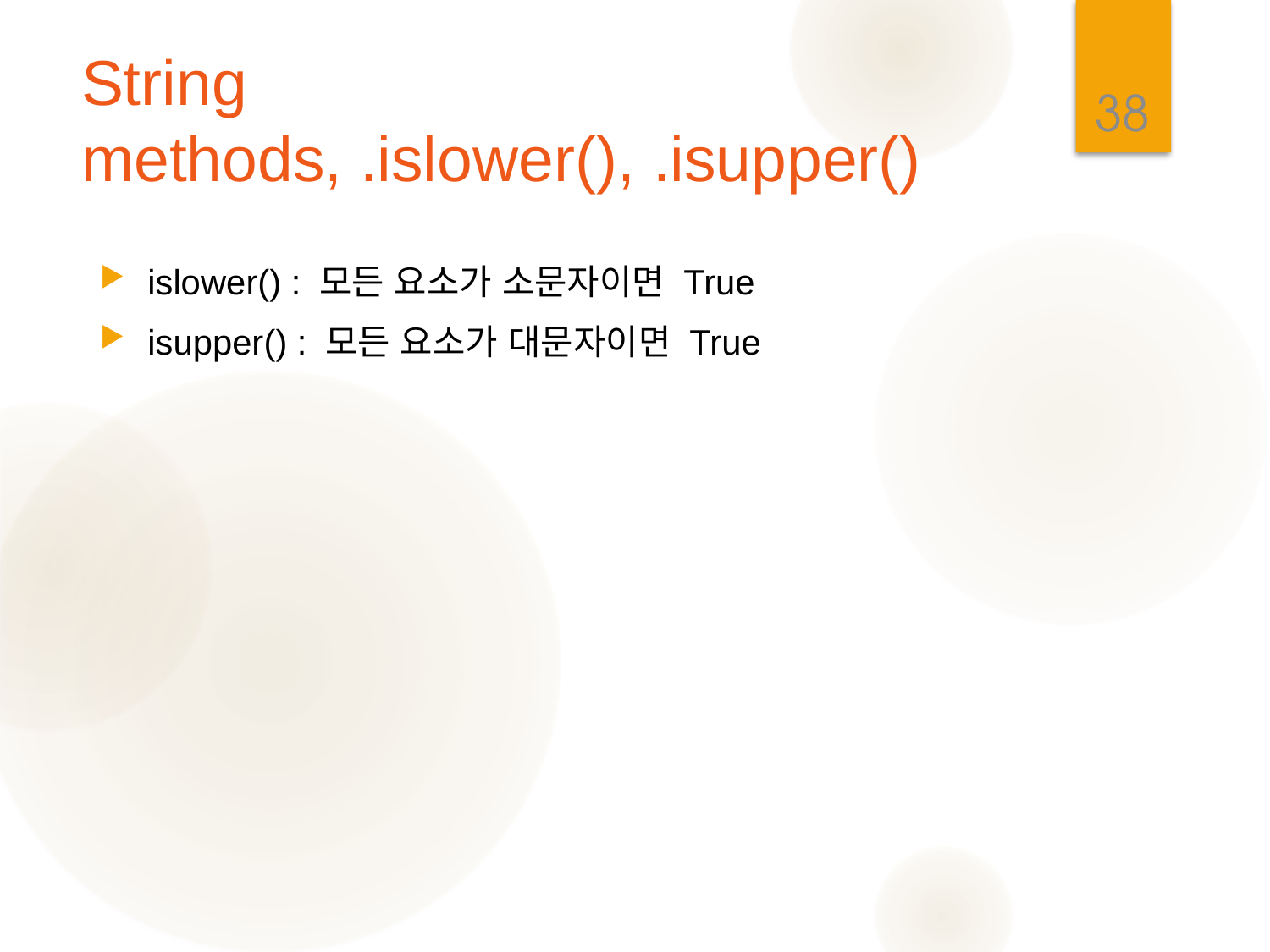

# String methods, .islower(), .isupper()
38
islower() : 모든 요소가 소문자이면 True
isupper() : 모든 요소가 대문자이면 True